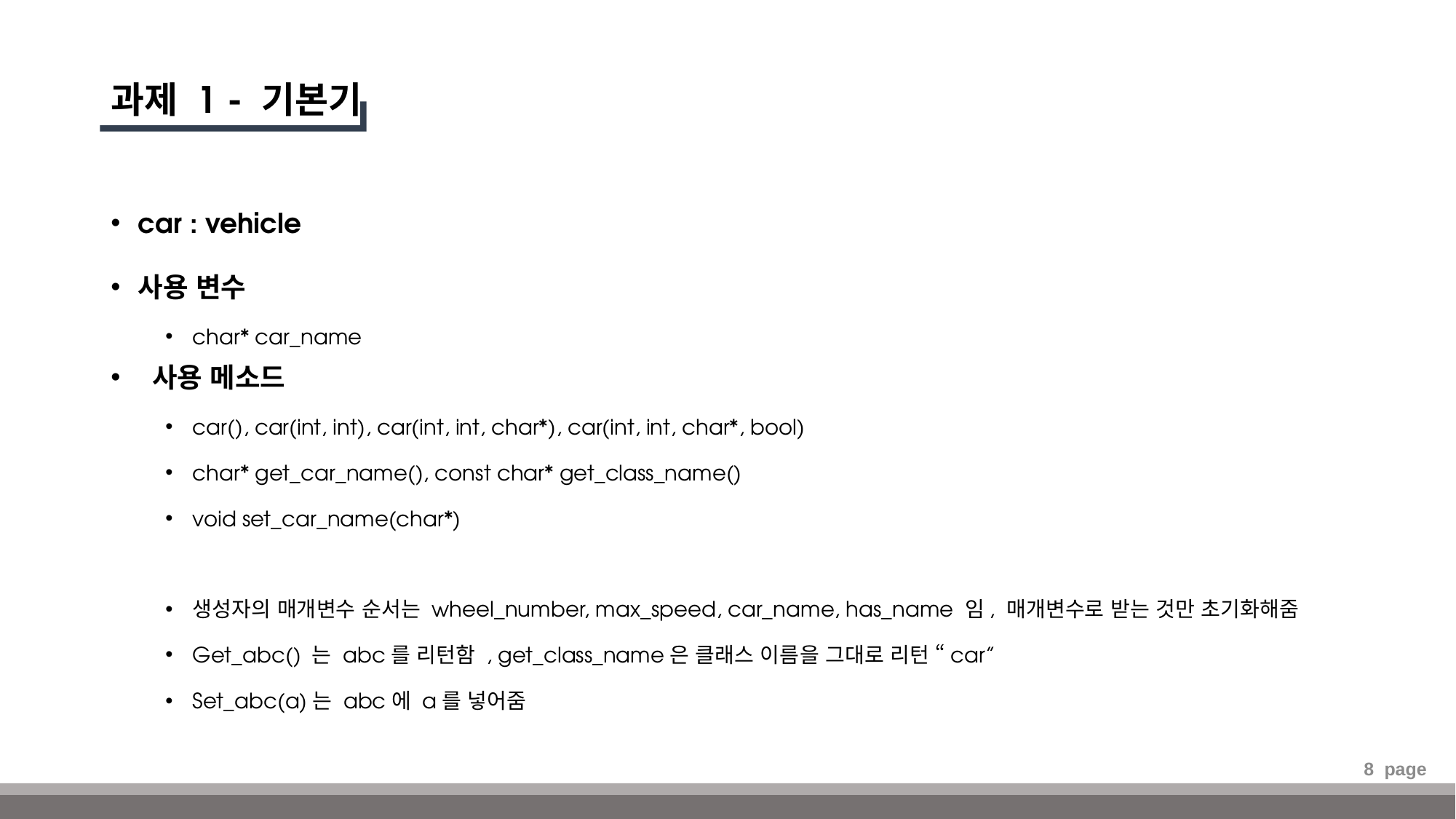

# 과제 1 - 기본기

car : vehicle
사용 변수
char* car_name
 사용 메소드
car(), car(int, int), car(int, int, char*), car(int, int, char*, bool)
char* get_car_name(), const char* get_class_name()
void set_car_name(char*)

생성자의 매개변수 순서는 wheel_number, max_speed, car_name, has_name 임, 매개변수로 받는 것만 초기화해줌
Get_abc() 는 abc를 리턴함 , get_class_name은 클래스 이름을 그대로 리턴 “car”
Set_abc(a)는 abc에 a를 넣어줌

8